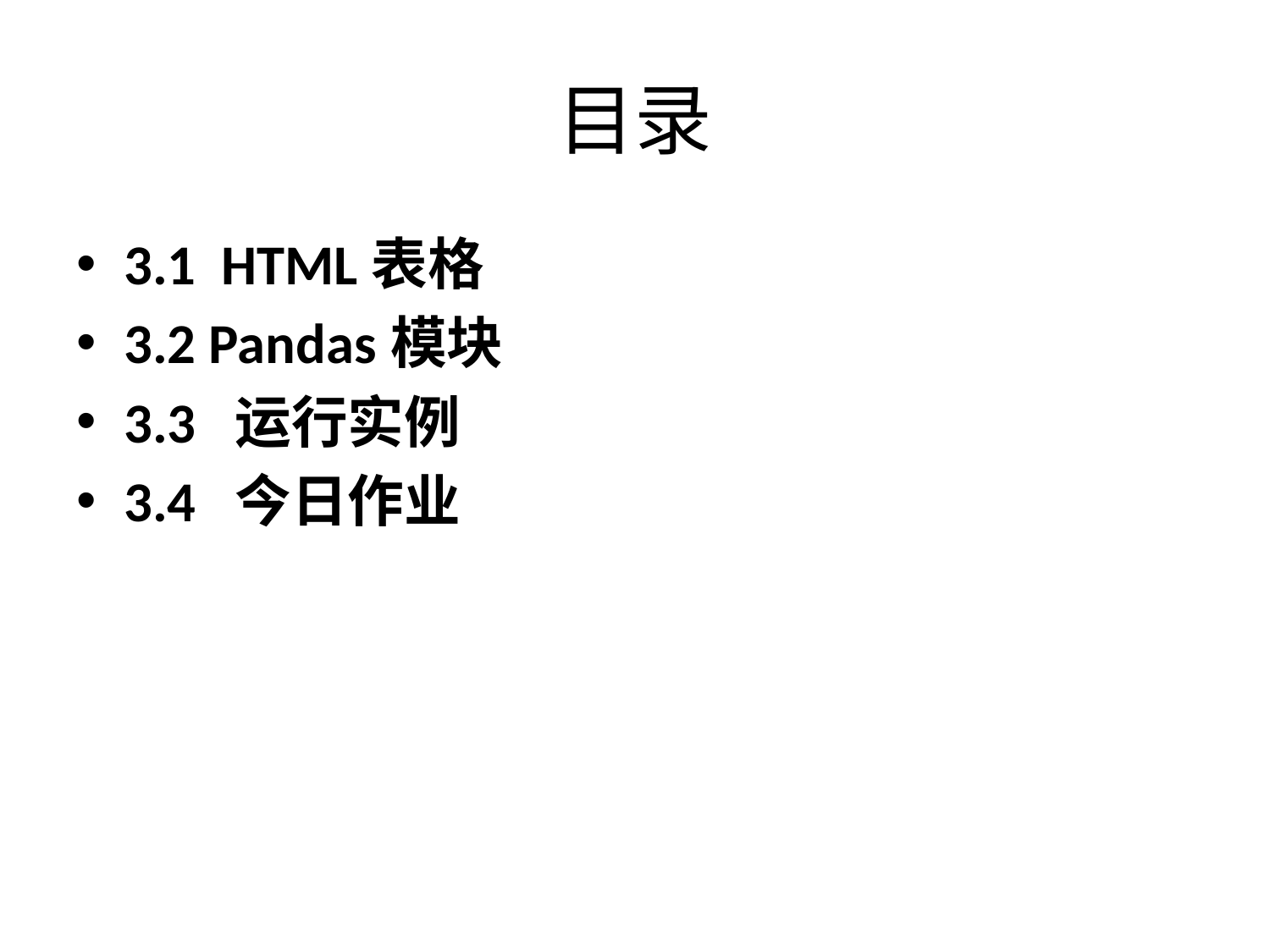

# 目录
3.1  HTML表格
3.2 Pandas模块
3.3  运行实例
3.4  今日作业